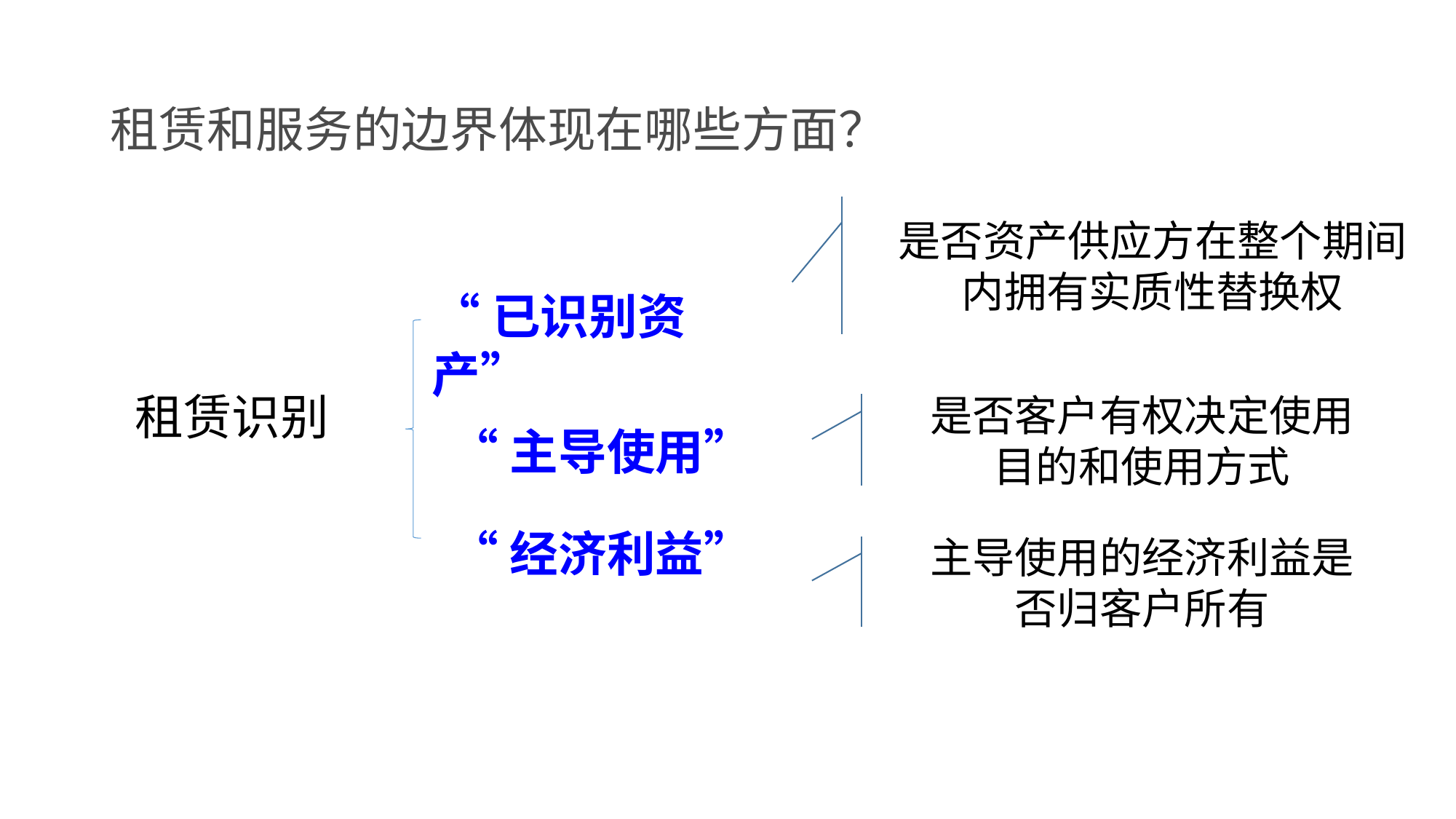

租赁和服务的边界体现在哪些方面？
是否资产供应方在整个期间内拥有实质性替换权
“已识别资产”

租赁识别
是否客户有权决定使用目的和使用方式
“主导使用”
“经济利益”
主导使用的经济利益是否归客户所有